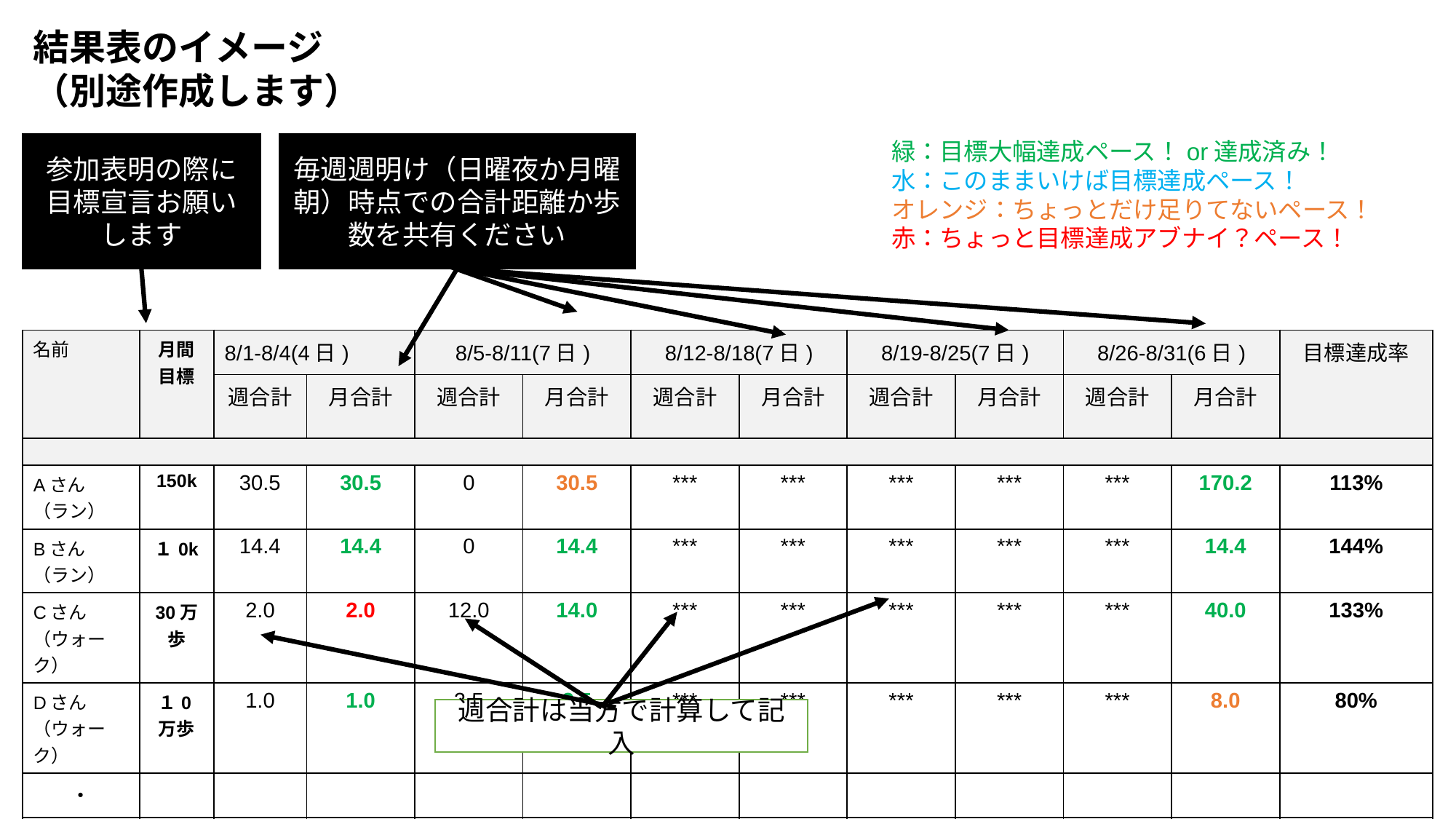

結果表のイメージ
（別途作成します）
緑：目標大幅達成ペース！or達成済み！
水：このままいけば目標達成ペース！
オレンジ：ちょっとだけ足りてないペース！
赤：ちょっと目標達成アブナイ？ペース！
参加表明の際に目標宣言お願いします
毎週週明け（日曜夜か月曜朝）時点での合計距離か歩数を共有ください
| 名前 | 月間目標 | 8/1-8/4(4日) |  | 8/5-8/11(7日) |  | 8/12-8/18(7日) |  | 8/19-8/25(7日) |  | 8/26-8/31(6日) |  | 目標達成率 |
| --- | --- | --- | --- | --- | --- | --- | --- | --- | --- | --- | --- | --- |
|  |  | 週合計 | 月合計 | 週合計 | 月合計 | 週合計 | 月合計 | 週合計 | 月合計 | 週合計 | 月合計 |  |
|  |  |  |  |  |  |  |  |  |  |  |  |  |
| Aさん （ラン） | 150k | 30.5 | 30.5 | 0 | 30.5 | \*\*\* | \*\*\* | \*\*\* | \*\*\* | \*\*\* | 170.2 | 113% |
| Bさん （ラン） | １0k | 14.4 | 14.4 | 0 | 14.4 | \*\*\* | \*\*\* | \*\*\* | \*\*\* | \*\*\* | 14.4 | 144% |
| Cさん （ウォーク） | 30万歩 | 2.0 | 2.0 | 12.0 | 14.0 | \*\*\* | \*\*\* | \*\*\* | \*\*\* | \*\*\* | 40.0 | 133% |
| Dさん （ウォーク） | １0万歩 | 1.0 | 1.0 | 2.5 | 3.5 | \*\*\* | \*\*\* | \*\*\* | \*\*\* | \*\*\* | 8.0 | 80% |
| ・ |  |  |  |  |  |  |  |  |  |  |  |  |
| ・ |  |  |  |  |  |  |  |  |  |  |  |  |
週合計は当方で計算して記入